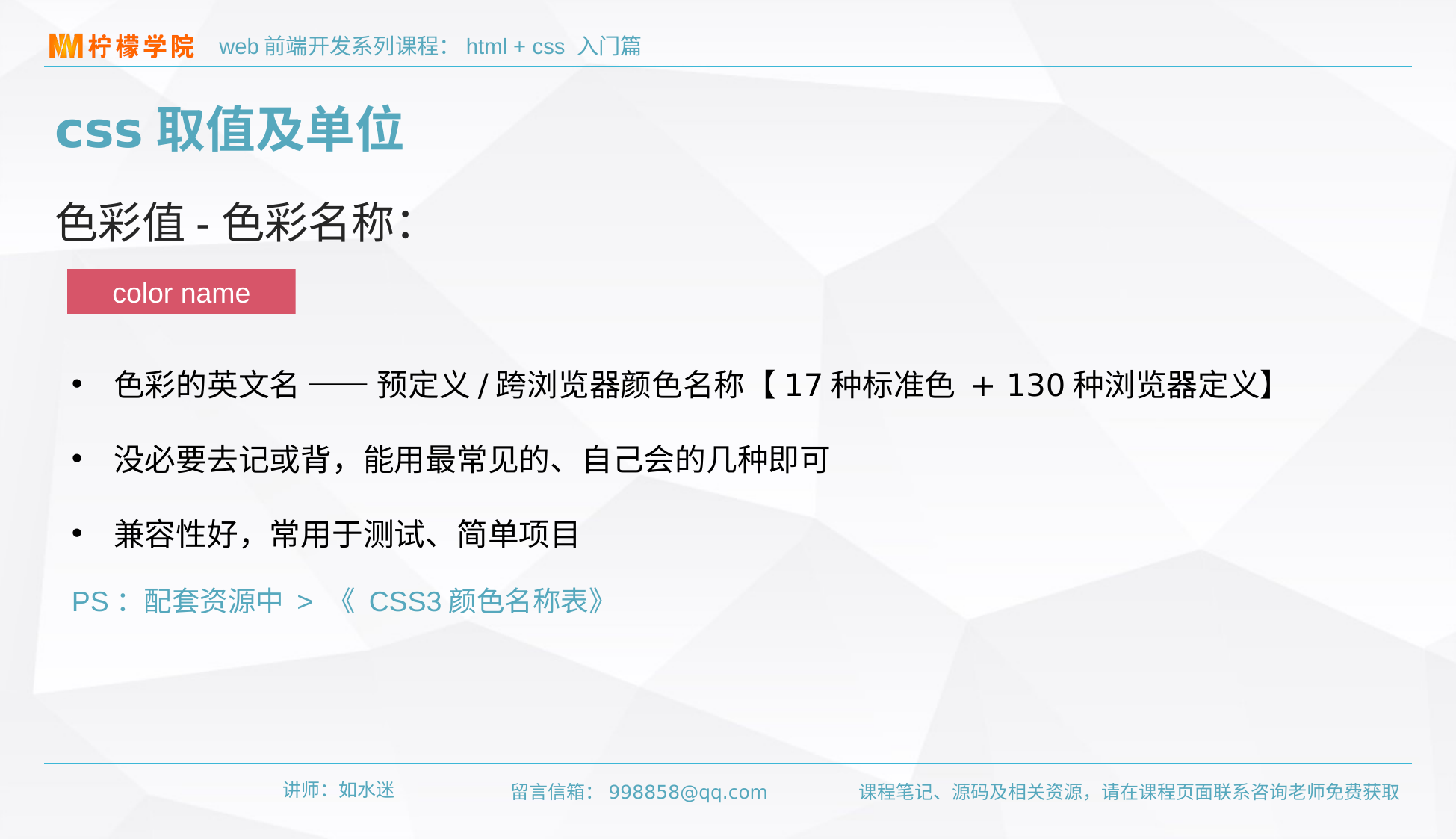

css取值及单位
色彩值-色彩名称：
color name
色彩的英文名 —— 预定义/跨浏览器颜色名称【17种标准色 + 130种浏览器定义】
没必要去记或背，能用最常见的、自己会的几种即可
兼容性好，常用于测试、简单项目
PS：配套资源中 > 《 CSS3颜色名称表》